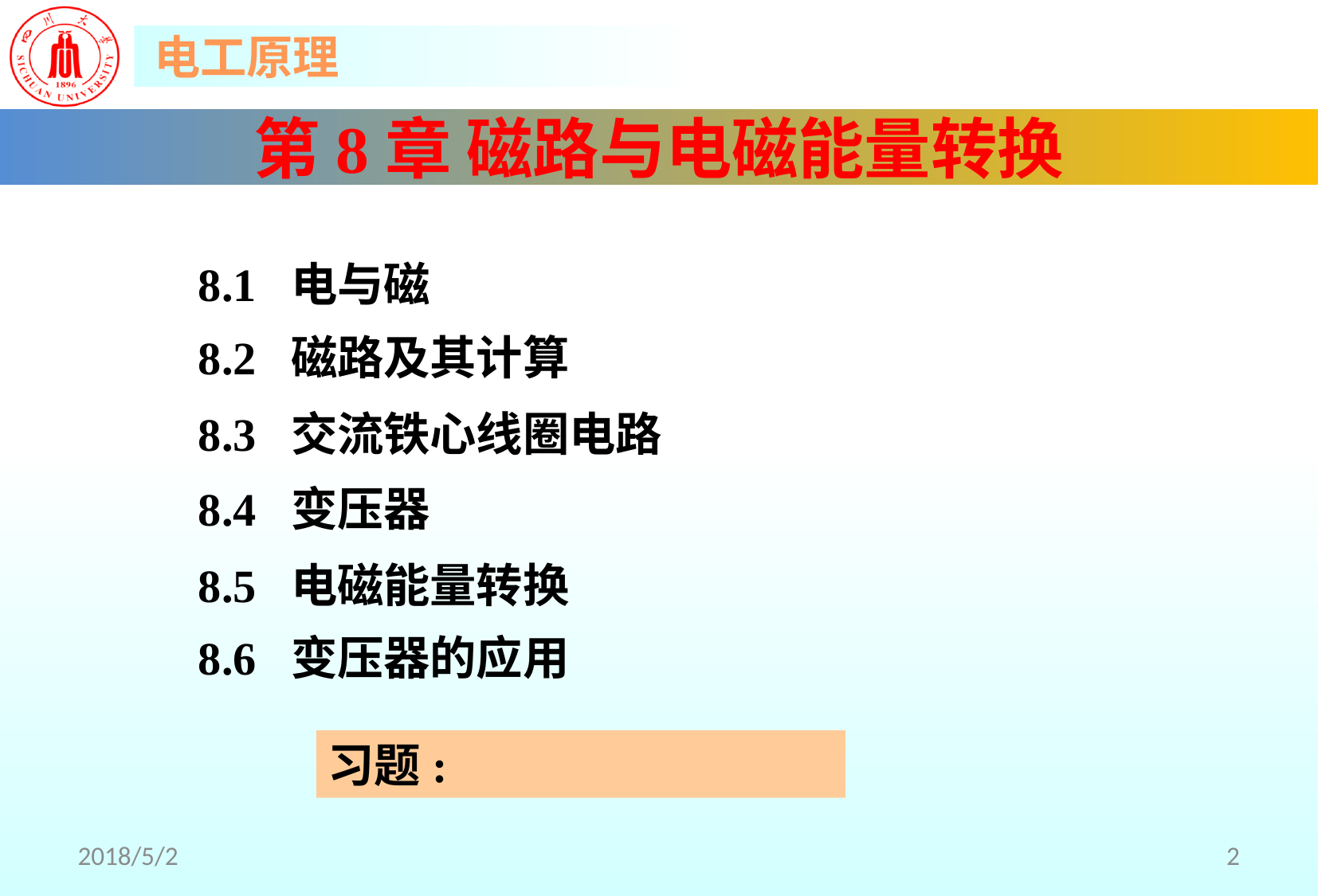

第8章 磁路与电磁能量转换
8.1  电与磁
8.2  磁路及其计算
8.3  交流铁心线圈电路
8.4  变压器
8.5  电磁能量转换
8.6  变压器的应用
习题:
2018/5/2
2